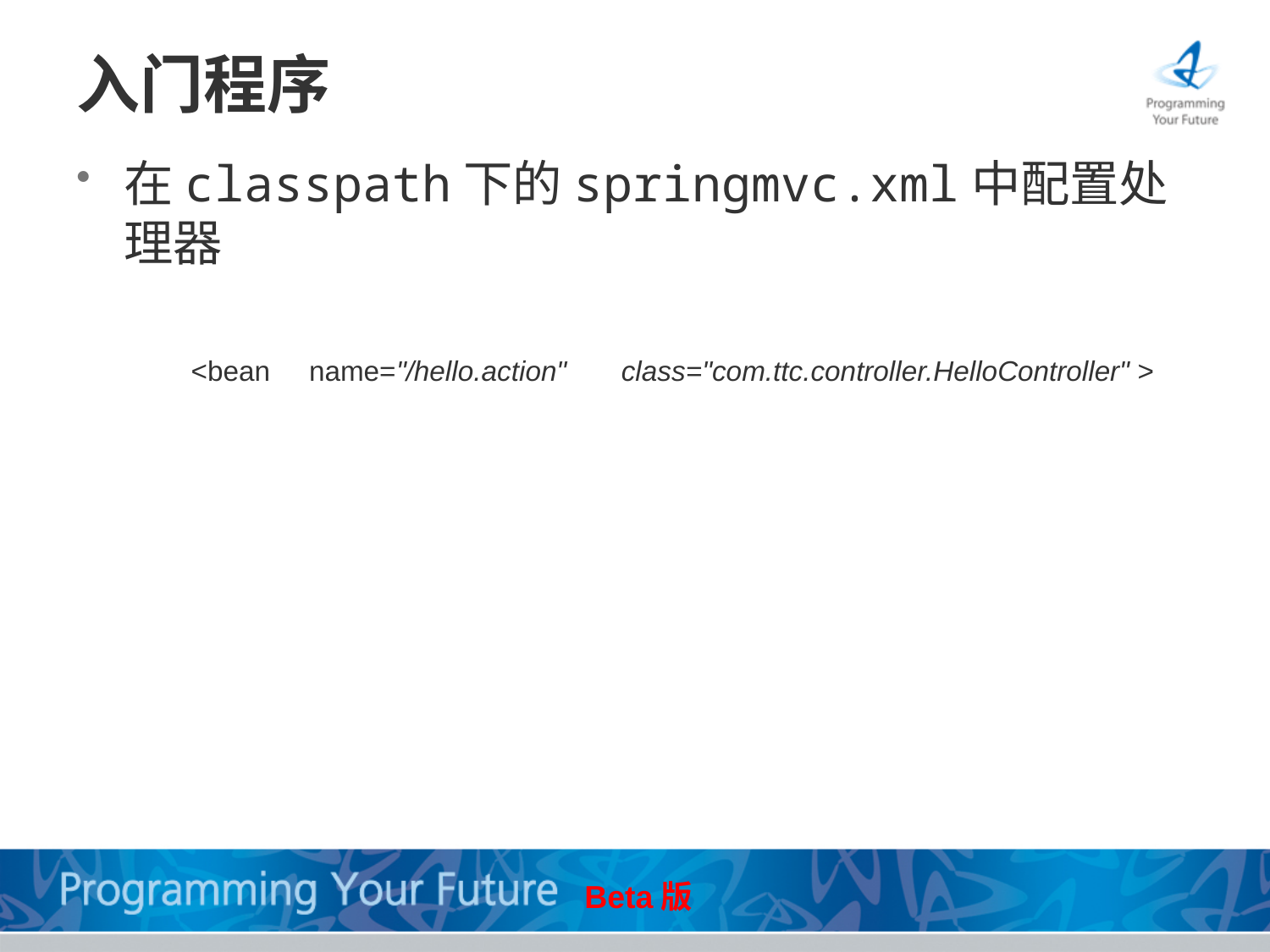

# 入门程序
在classpath下的springmvc.xml中配置处理器
<bean     name="/hello.action"       class="com.ttc.controller.HelloController" >